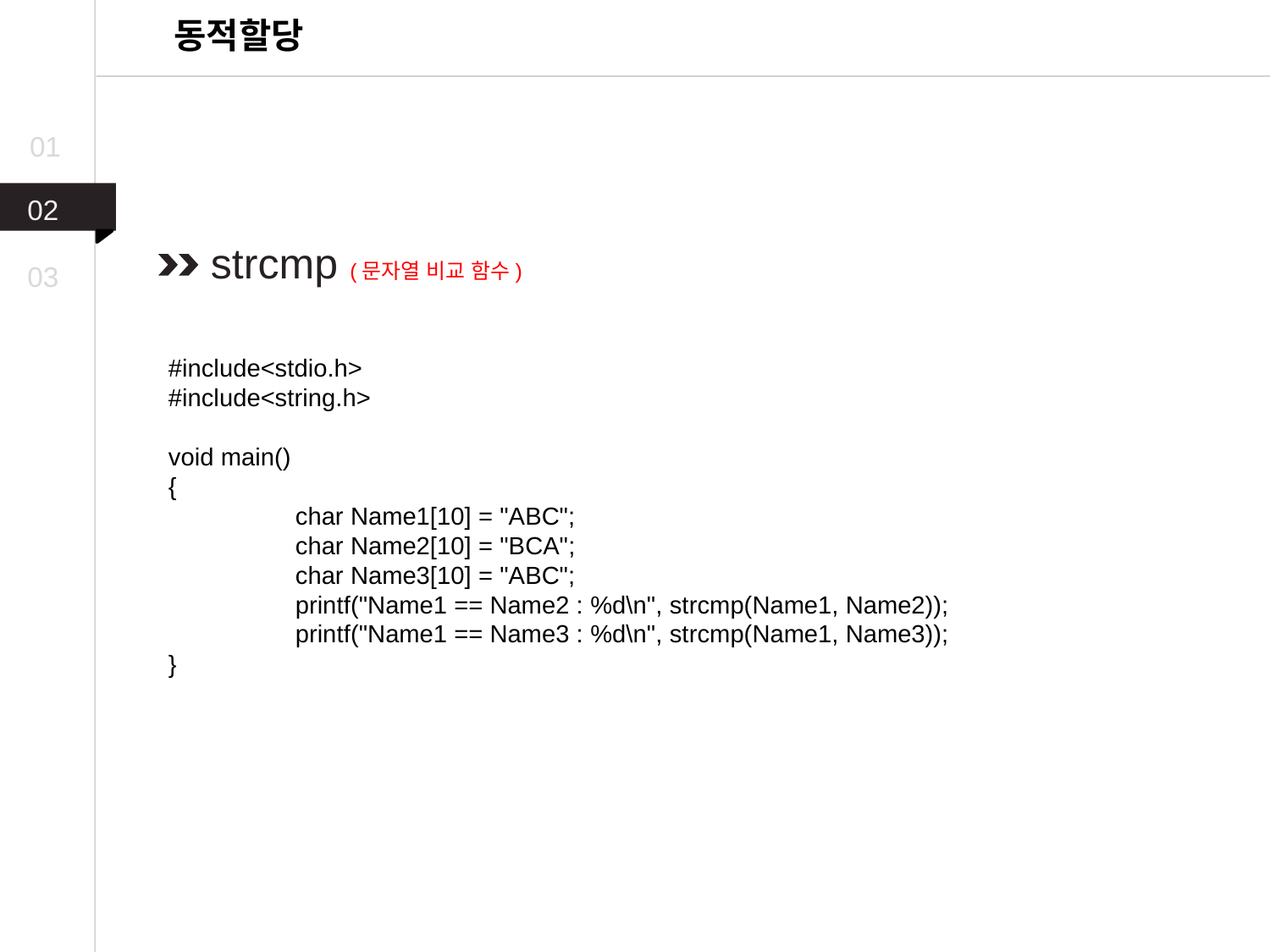

동적할당
01

02

strcmp (문자열 비교 함수)
03

#include<stdio.h>
#include<string.h>

void main()
{
	char Name1[10] = "ABC";
	char Name2[10] = "BCA";
	char Name3[10] = "ABC";
	printf("Name1 == Name2 : %d\n", strcmp(Name1, Name2));
	printf("Name1 == Name3 : %d\n", strcmp(Name1, Name3));
}